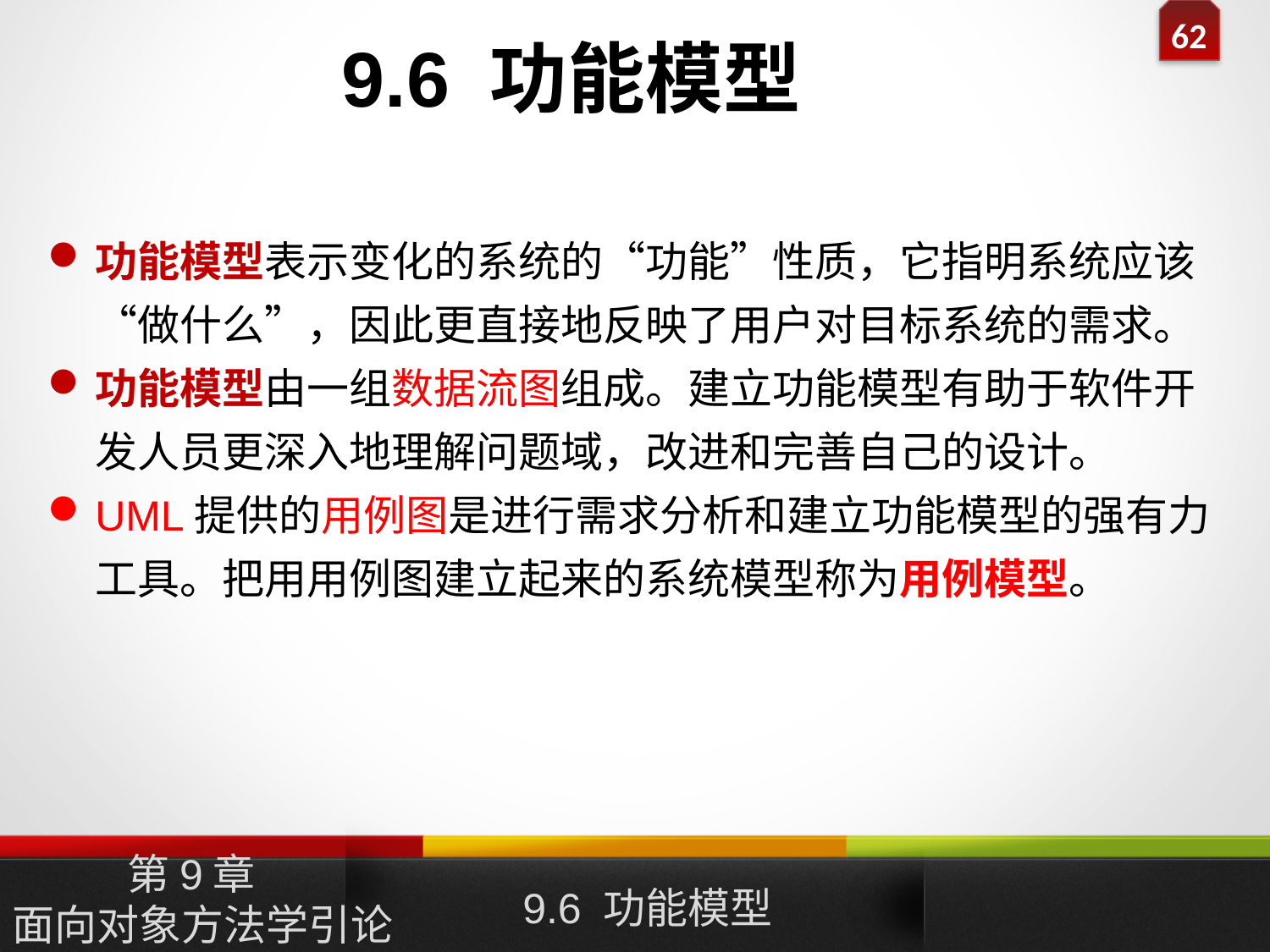

9.6 功能模型
功能模型表示变化的系统的“功能”性质，它指明系统应该“做什么”，因此更直接地反映了用户对目标系统的需求。
功能模型由一组数据流图组成。建立功能模型有助于软件开发人员更深入地理解问题域，改进和完善自己的设计。
UML提供的用例图是进行需求分析和建立功能模型的强有力工具。把用用例图建立起来的系统模型称为用例模型。
9.6 功能模型